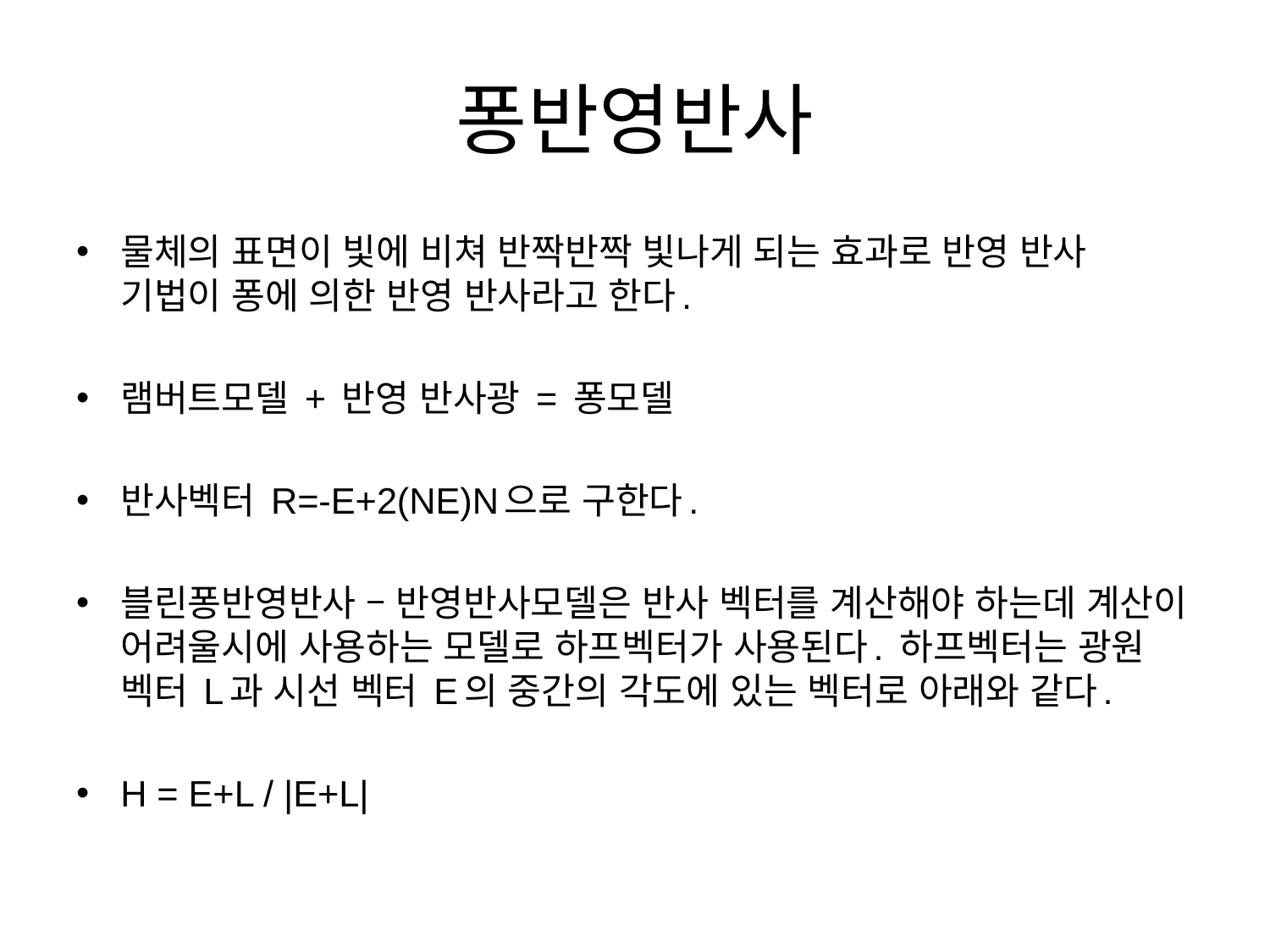

# 퐁반영반사
물체의 표면이 빛에 비쳐 반짝반짝 빛나게 되는 효과로 반영 반사 기법이 퐁에 의한 반영 반사라고 한다.

램버트모델 + 반영 반사광 = 퐁모델

반사벡터 R=-E+2(NE)N으로 구한다.

블린퐁반영반사 – 반영반사모델은 반사 벡터를 계산해야 하는데 계산이 어려울시에 사용하는 모델로 하프벡터가 사용된다. 하프벡터는 광원 벡터 L과 시선 벡터 E의 중간의 각도에 있는 벡터로 아래와 같다.

H = E+L / |E+L|